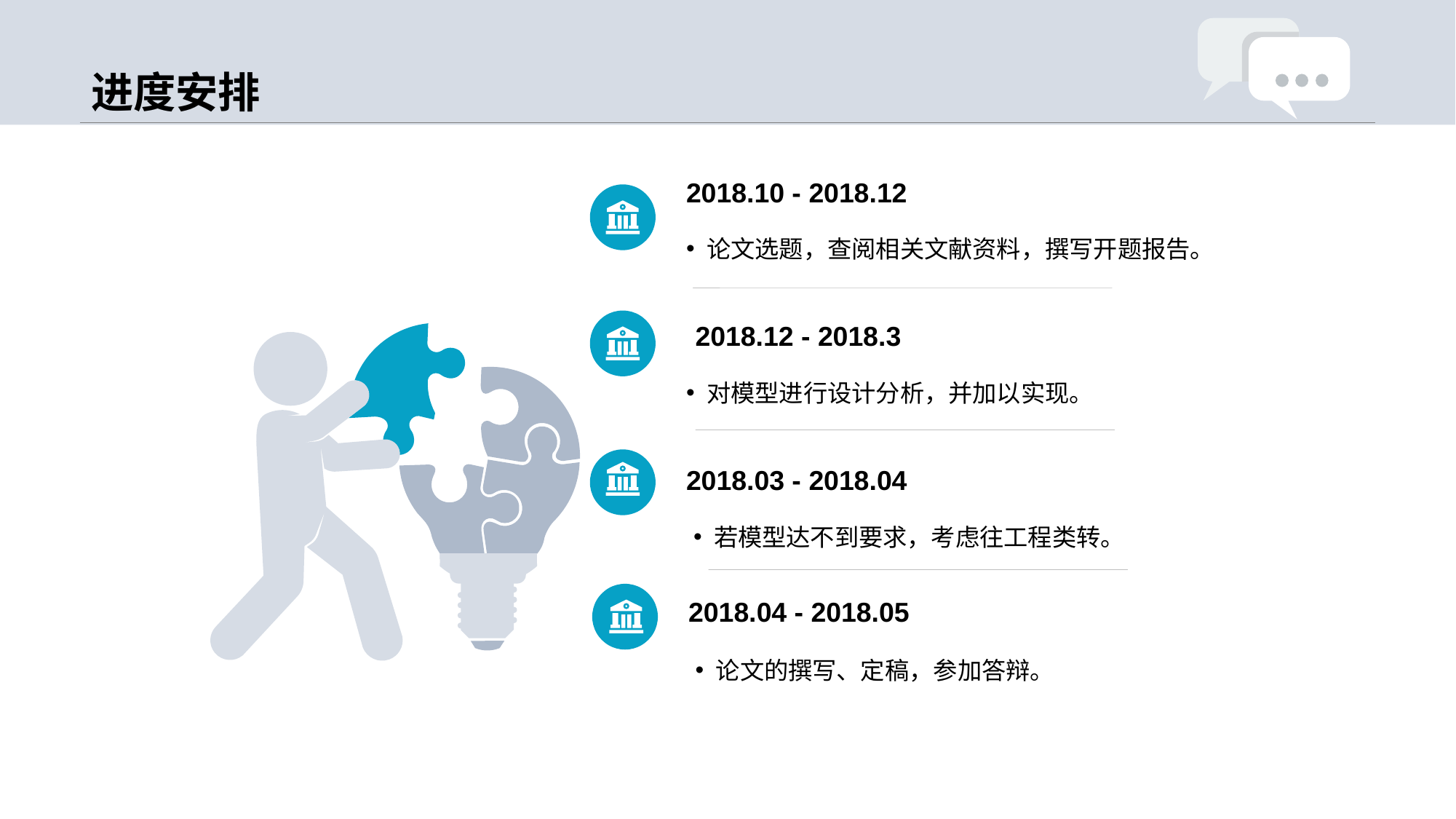

# 进度安排
2018.10 - 2018.12

论文选题，查阅相关文献资料，撰写开题报告。
2018.12 - 2018.3

对模型进行设计分析，并加以实现。

2018.03 - 2018.04
论文的撰写、定稿，参加答辩。
若模型达不到要求，考虑往工程类转。

2018.04 - 2018.05

17